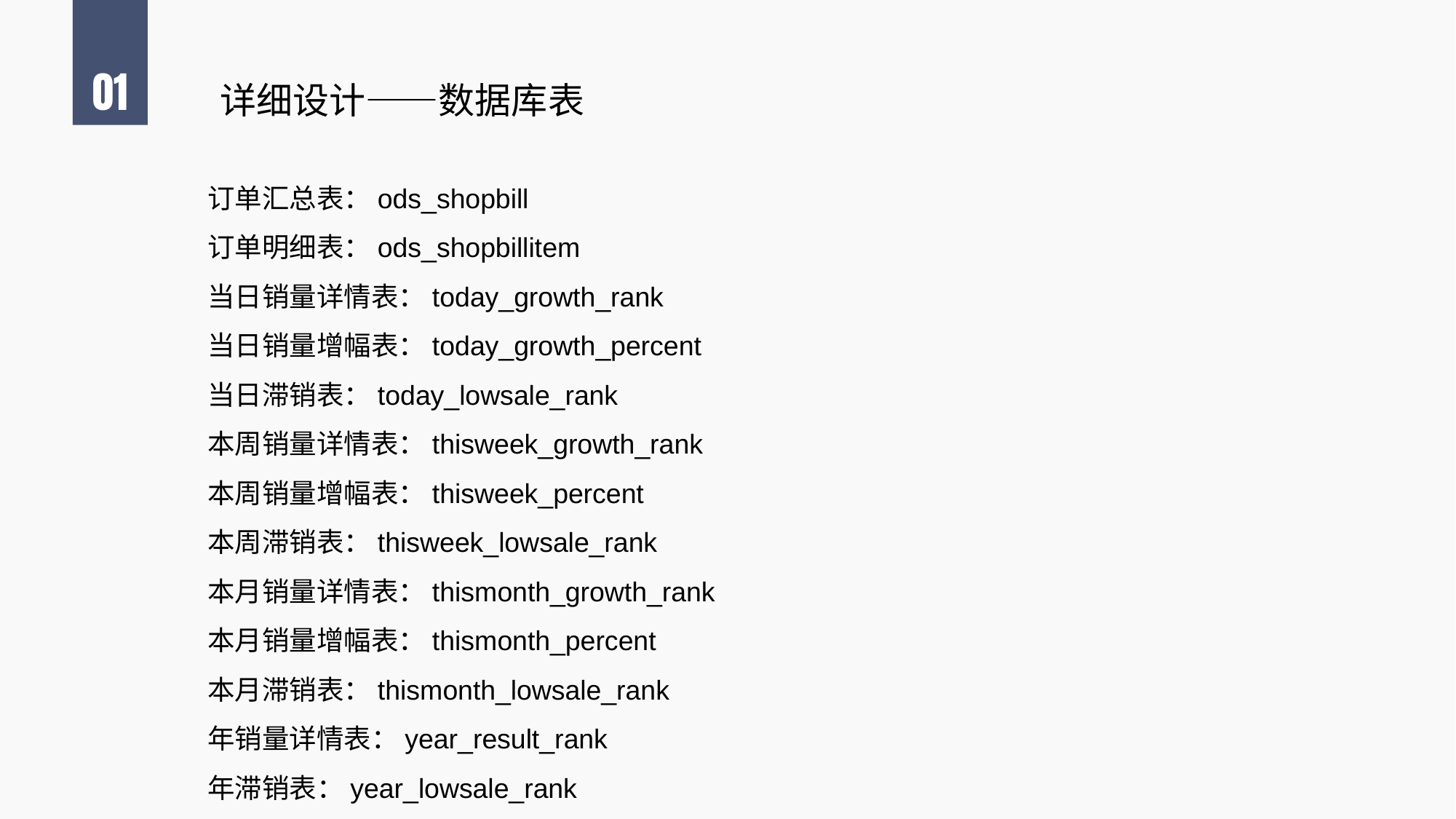

01
详细设计——数据库表
订单汇总表：ods_shopbill
订单明细表：ods_shopbillitem
当日销量详情表：today_growth_rank
当日销量增幅表：today_growth_percent
当日滞销表：today_lowsale_rank
本周销量详情表：thisweek_growth_rank
本周销量增幅表：thisweek_percent
本周滞销表：thisweek_lowsale_rank
本月销量详情表：thismonth_growth_rank
本月销量增幅表：thismonth_percent
本月滞销表：thismonth_lowsale_rank
年销量详情表：year_result_rank
年滞销表：year_lowsale_rank